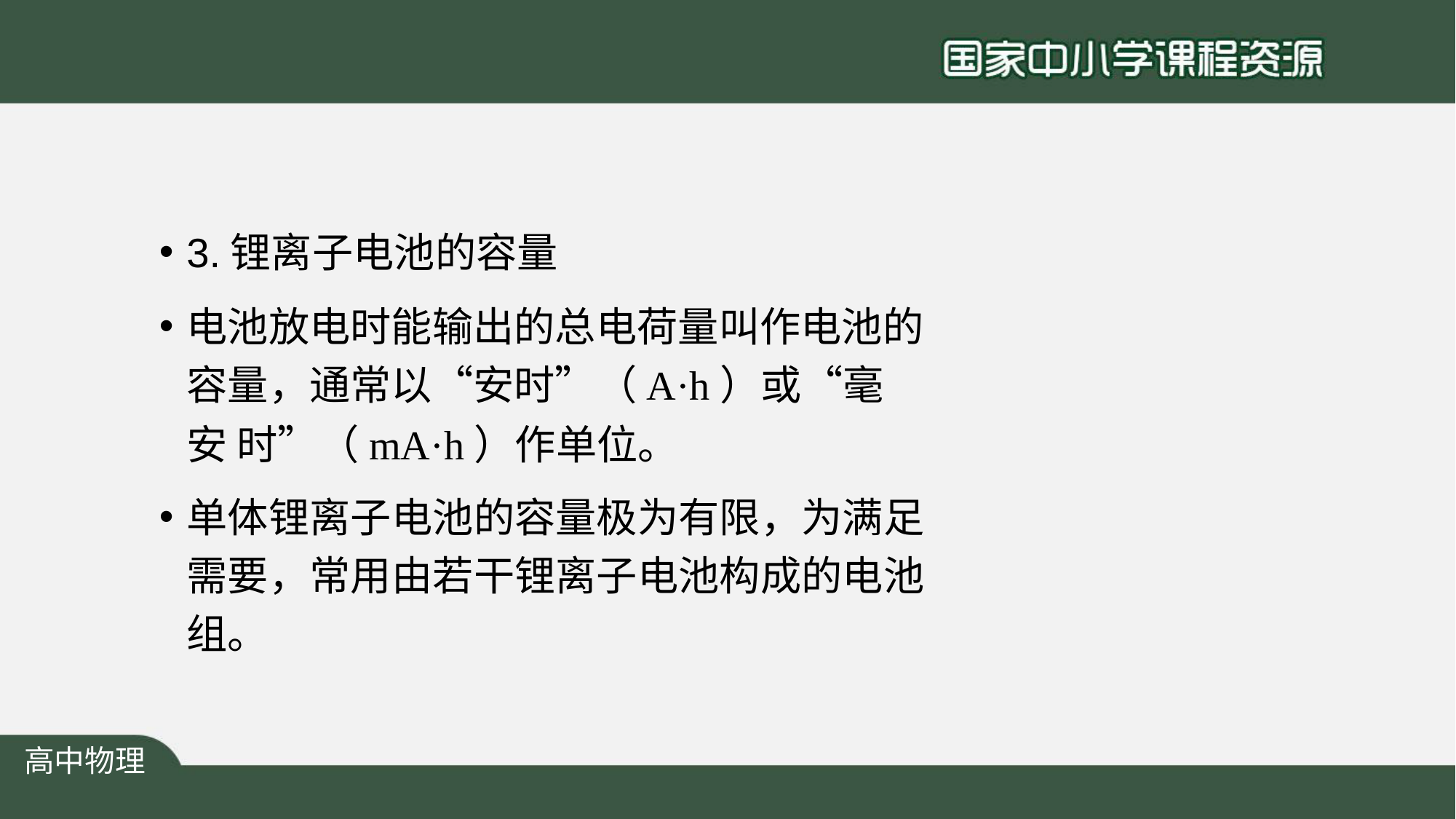

3.锂离子电池的容量
电池放电时能输出的总电荷量叫作电池的 容量，通常以“安时”（A·h）或“毫安 时”（mA·h）作单位。
单体锂离子电池的容量极为有限，为满足 需要，常用由若干锂离子电池构成的电池 组。
高中物理